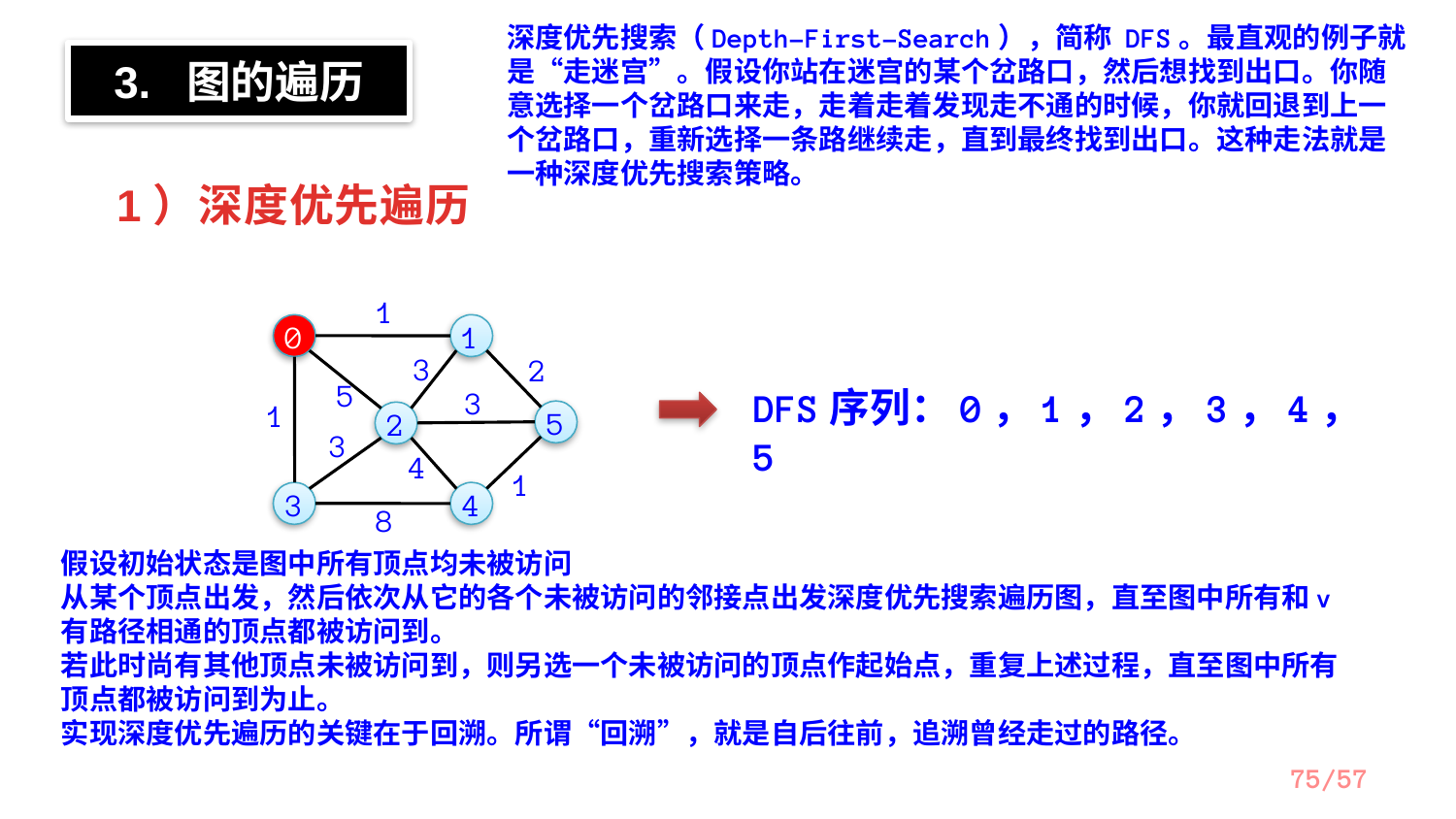

深度优先搜索（Depth-First-Search），简称 DFS。最直观的例子就是“走迷宫”。假设你站在迷宫的某个岔路口，然后想找到出口。你随意选择一个岔路口来走，走着走着发现走不通的时候，你就回退到上一个岔路口，重新选择一条路继续走，直到最终找到出口。这种走法就是一种深度优先搜索策略。
3.  图的遍历
1）深度优先遍历
1
0
1

3
2

5
3
1
5
2

3

4
1
3
4

8
DFS序列：0，1，2，3，4，5

假设初始状态是图中所有顶点均未被访问
从某个顶点出发，然后依次从它的各个未被访问的邻接点出发深度优先搜索遍历图，直至图中所有和v有路径相通的顶点都被访问到。
若此时尚有其他顶点未被访问到，则另选一个未被访问的顶点作起始点，重复上述过程，直至图中所有顶点都被访问到为止。
实现深度优先遍历的关键在于回溯。所谓“回溯”，就是自后往前，追溯曾经走过的路径。
75/57